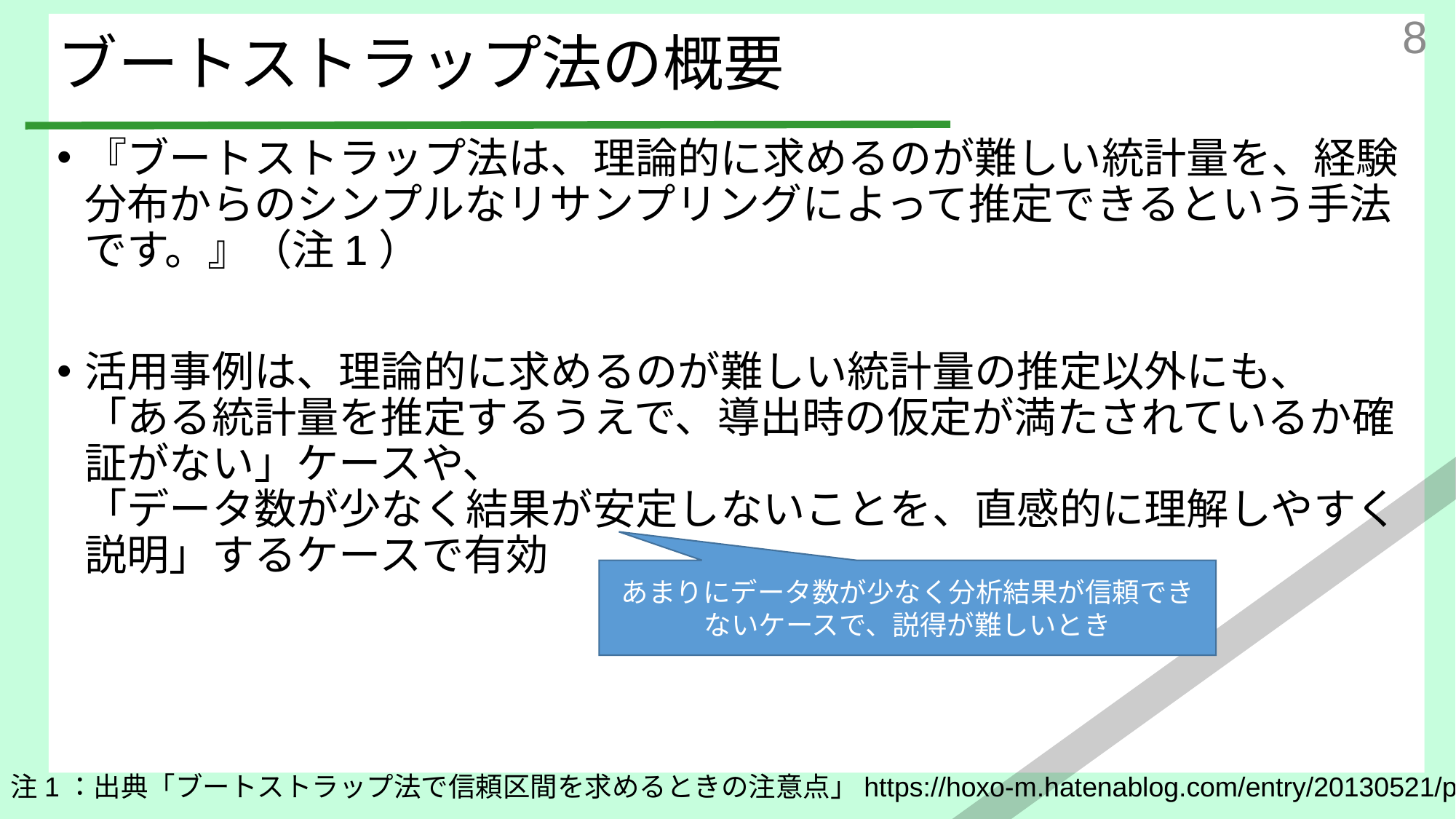

・ブートストラップは、標本分布を作り上げるための計算アルゴリズム
・古典統計学の大半が依拠している論理的な標本分布はビジネスデータサイエンスで直面する複雑な状況において成り立たない
　　・17p
・
オンライン調査の転用、出典は忘れた、ブートストラップ法で信頼区間を求めるときの注意点
ブートストラップ法は、理論的に求めるのが難しい統計量を、経験分布からのシンプルなリサンプリングによって推定できるという手法
8
# ブートストラップ法の概要
『ブートストラップ法は、理論的に求めるのが難しい統計量を、経験分布からのシンプルなリサンプリングによって推定できるという手法です。』（注1）

活用事例は、理論的に求めるのが難しい統計量の推定以外にも、
「ある統計量を推定するうえで、導出時の仮定が満たされているか確証がない」ケースや、
「データ数が少なく結果が安定しないことを、直感的に理解しやすく説明」するケースで有効
全体的に追記が必要

ブートストラップ法の成功事例をここに記載してもいいかも
あまりにデータ数が少なく分析結果が信頼できないケースで、説得が難しいとき
注1：出典「ブートストラップ法で信頼区間を求めるときの注意点」https://hoxo-m.hatenablog.com/entry/20130521/p1